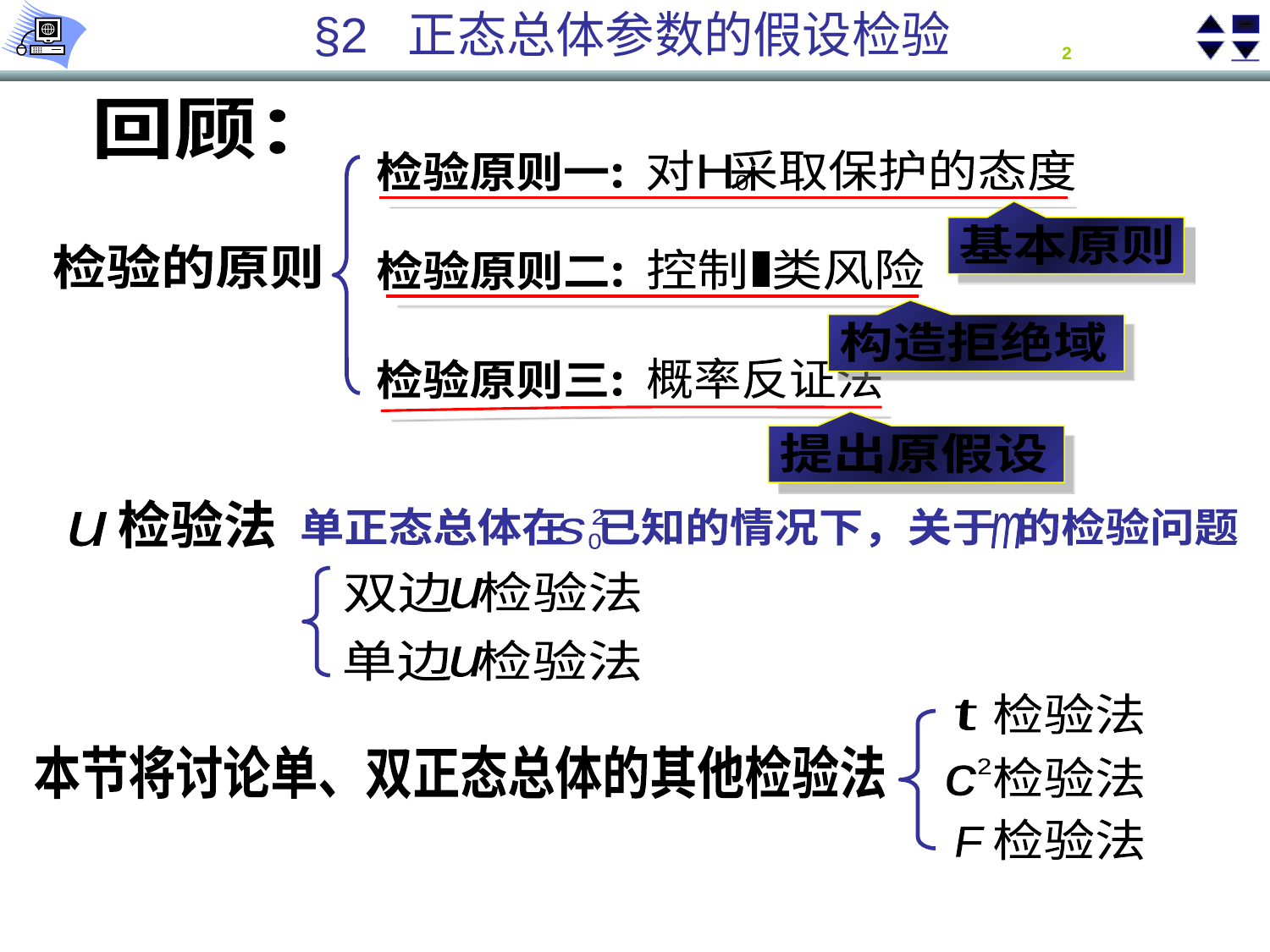

回顾：
对   采取保护的态度
H
0
检验原则一:

基本原则
检验的原则
控制  类风险
I
检验原则二:

构造拒绝域
概率反证法
检验原则三:

提出原假设
检验法
u
单正态总体在   已知的情况下，关于  的检验问题
2
σ
0
μ

双边  检验法
u
单边  检验法
u
检验法
t

本节将讨论单、双正态总体的其他检验法
检验法
2
χ
检验法
F